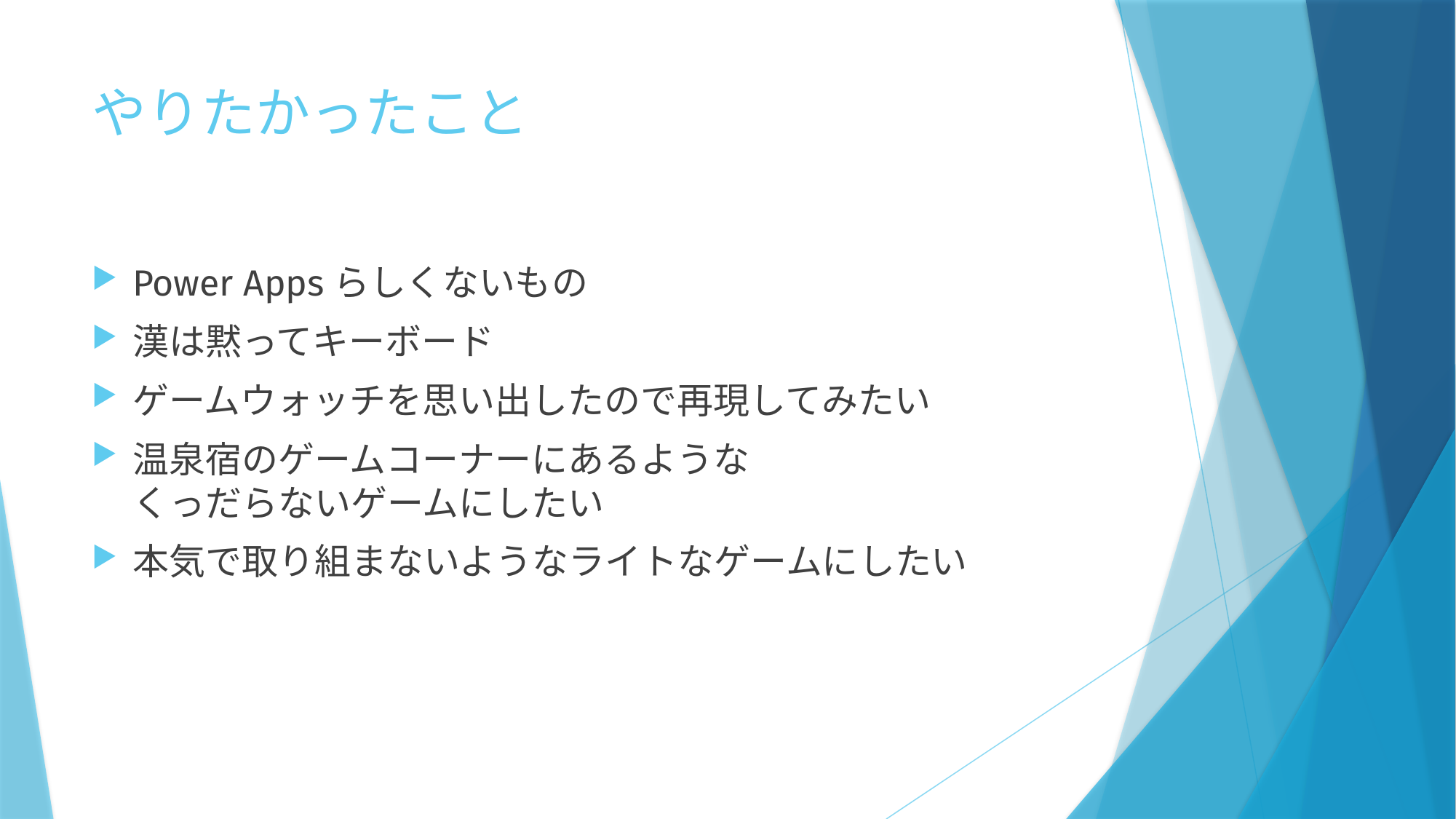

# やりたかったこと
Power Appsらしくないもの
漢は黙ってキーボード
ゲームウォッチを思い出したので再現してみたい
温泉宿のゲームコーナーにあるような
くっだらないゲームにしたい
本気で取り組まないようなライトなゲームにしたい